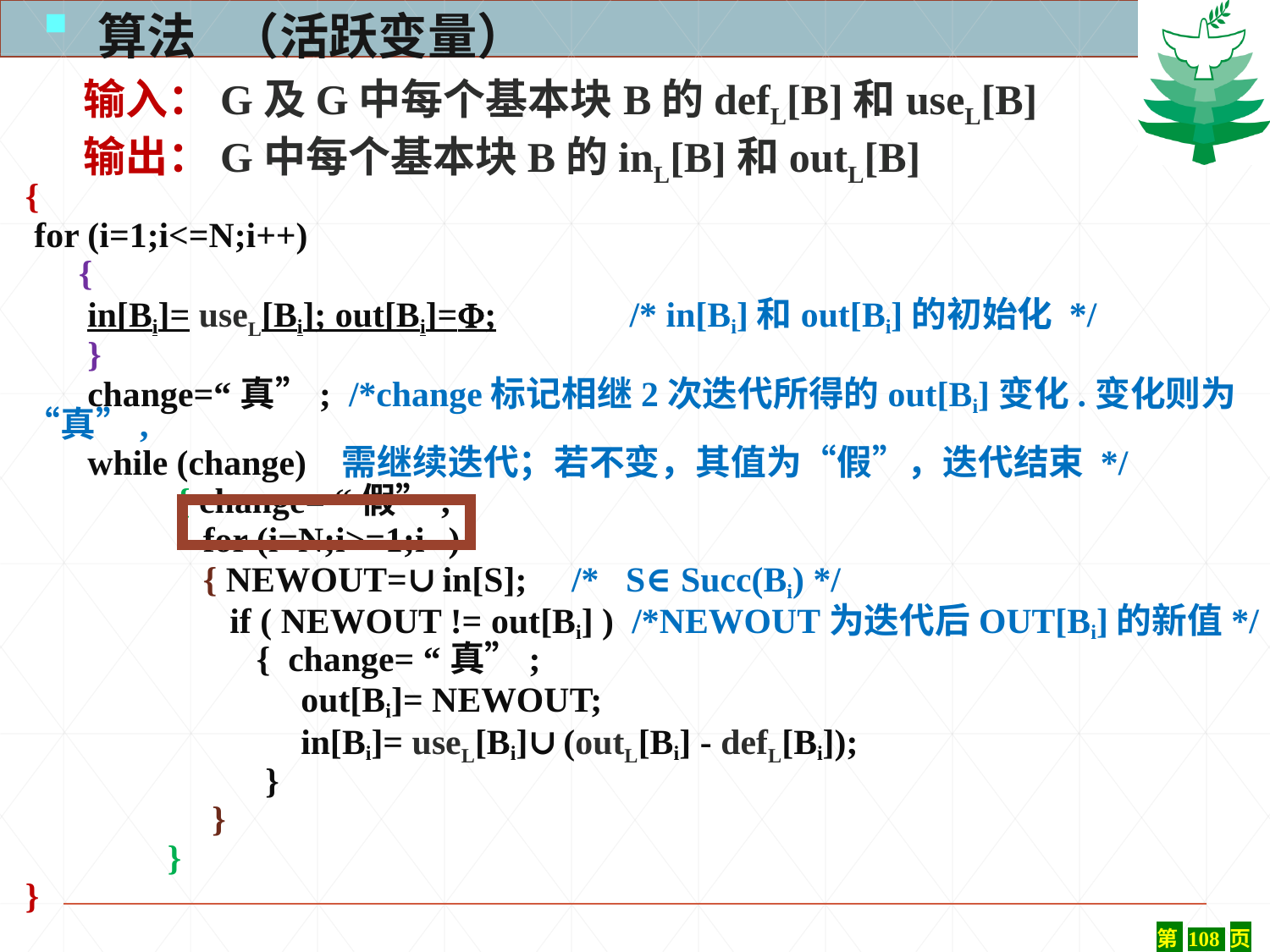

算法   （活跃变量）
输入：G及G中每个基本块B的defL[B]和useL[B]
输出：G中每个基本块B的inL[B]和outL[B]
{
 for (i=1;i<=N;i++)
      {
       in[Bi]= useL[Bi]; out[Bi]=Φ;               /* in[Bi]和out[Bi]的初始化 */
       }
       change=“真”;  /*change标记相继2次迭代所得的out[Bi]变化.变化则为“真”,
       while (change)   需继续迭代；若不变，其值为“假”，迭代结束 */
                 { change= “假”;
                    for (i=N;i>=1;i--)
                    { NEWOUT=∪in[S];     /*   S∈Succ(Bi) */
                       if ( NEWOUT != out[Bi] )  /*NEWOUT为迭代后OUT[Bi]的新值*/
                          {  change= “真”;
                               out[Bi]= NEWOUT;
                               in[Bi]= useL[Bi]∪(outL[Bi] - defL[Bi]);
                           }
                     }
                }
}

第 108 页